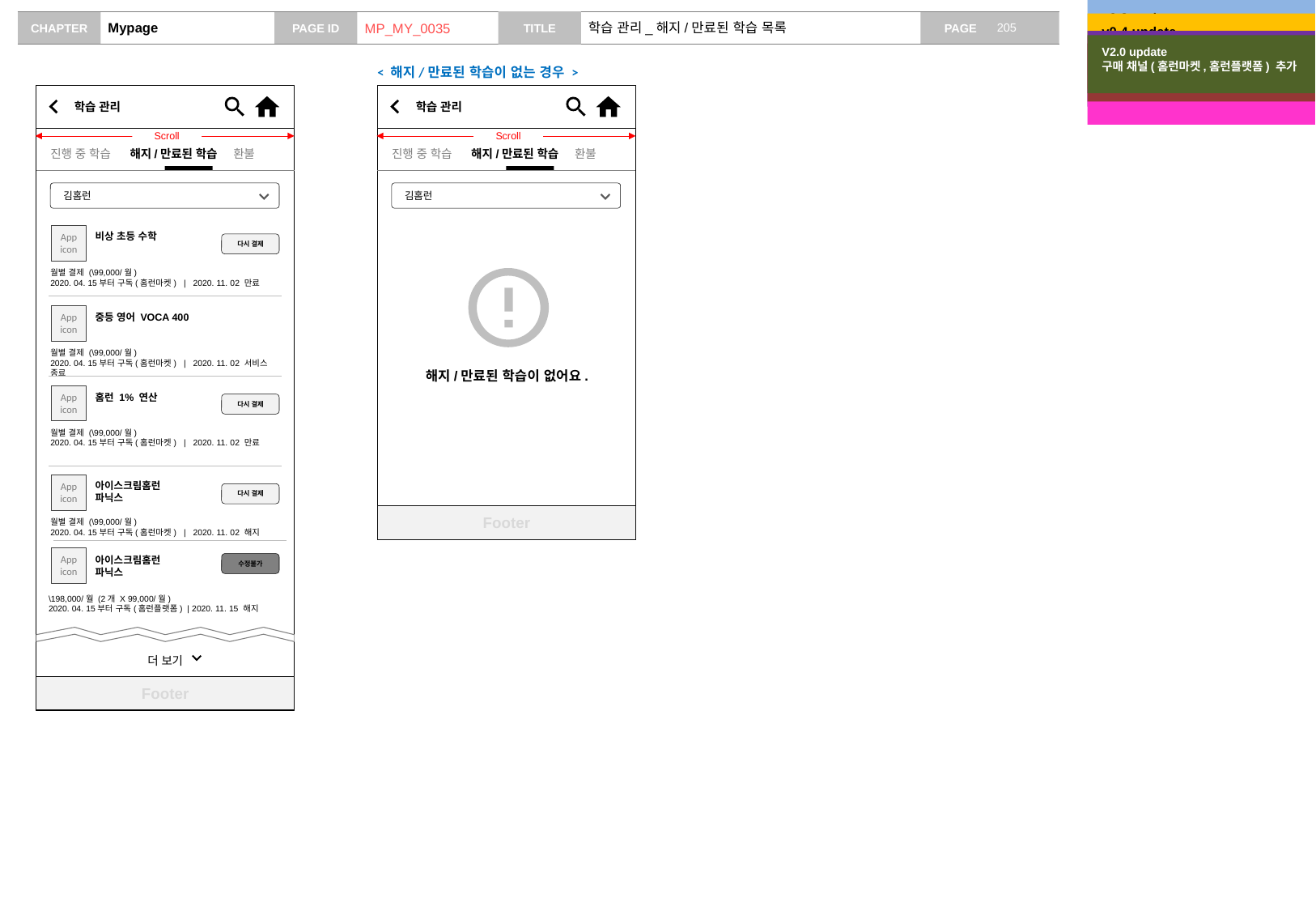

v0.2 update
제공 정보 추가
# Mypage
MP_MY_0035
학습 관리_해지/만료된 학습 목록
v0.4 update
no data case 추가
v0.6 update
구독 -> 학습
No data case 안내 문구 수정
V2.0 update
구매 채널(홈런마켓,홈런플랫폼) 추가

v0.7 update
목록 정보 수정
v0.9 update
회원 유형 별 화면 통합 및 수정

< 해지/만료된 학습이 없는 경우 >

학습 관리

학습 관리

Scroll
Scroll
진행 중 학습      해지/만료된 학습     환불
진행 중 학습      해지/만료된 학습     환불

김홈런

김홈런

App
icon
비상 초등 수학
다시 결제
월별 결제 (\99,000/월)
2020. 04. 15부터 구독(홈런마켓)   |   2020. 11. 02 만료

App
icon
중등 영어 VOCA 400
월별 결제 (\99,000/월)
2020. 04. 15부터 구독(홈런마켓)   |   2020. 11. 02 서비스 종료
해지/만료된 학습이 없어요.
App
icon
홈런 1% 연산
다시 결제
월별 결제 (\99,000/월)
2020. 04. 15부터 구독(홈런마켓)   |   2020. 11. 02 만료
App
icon
아이스크림홈런
파닉스
다시 결제
Footer
월별 결제 (\99,000/월)
2020. 04. 15부터 구독(홈런마켓)   |   2020. 11. 02 해지
App
icon
아이스크림홈런
파닉스
수정불가
\198,000/월 (2개 X 99,000/월)
2020. 04. 15부터 구독(홈런플랫폼)  | 2020. 11. 15 해지

더 보기

Footer